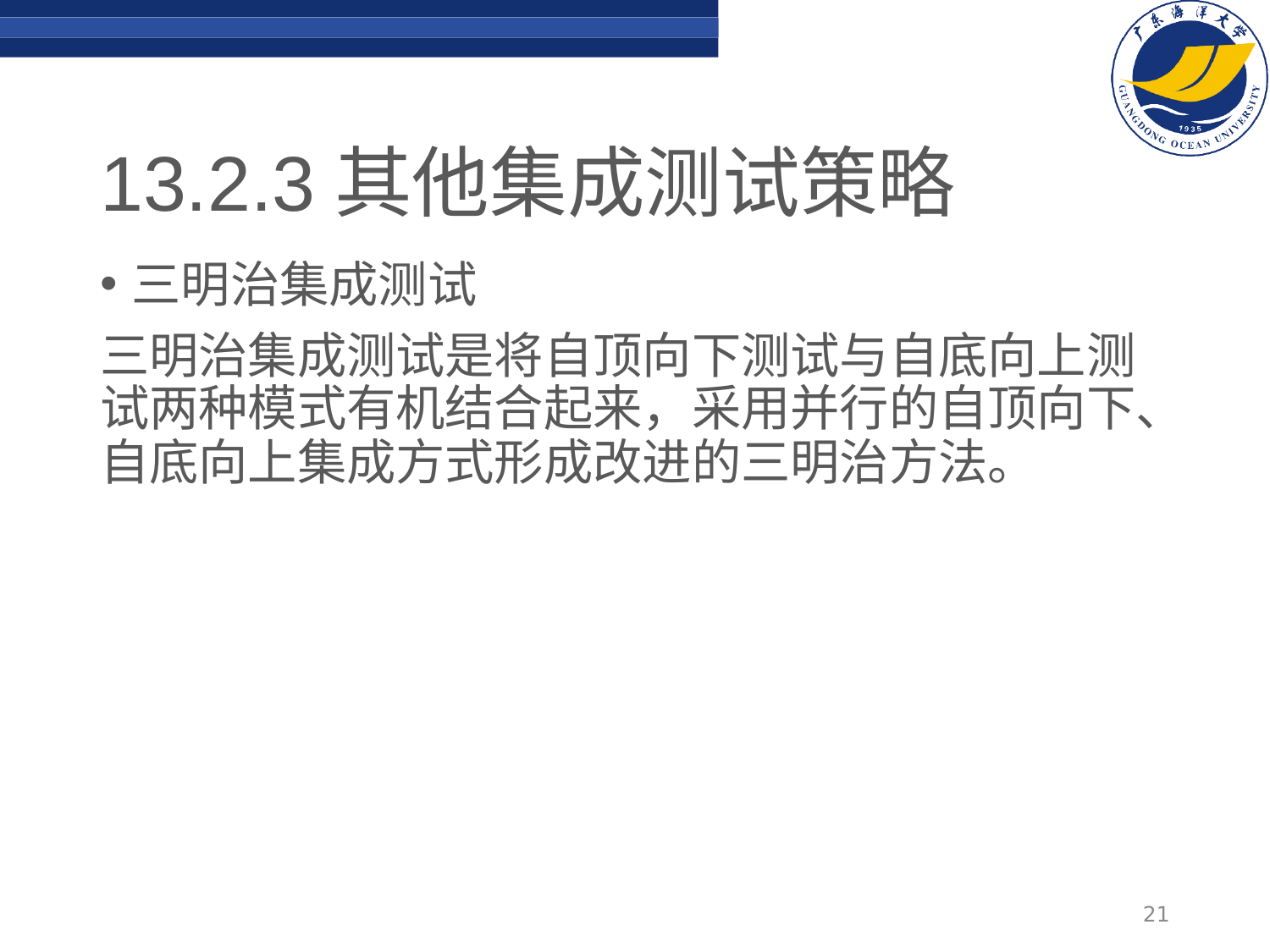

# 13.2.3其他集成测试策略
三明治集成测试
三明治集成测试是将自顶向下测试与自底向上测试两种模式有机结合起来，采用并行的自顶向下、自底向上集成方式形成改进的三明治方法。
21